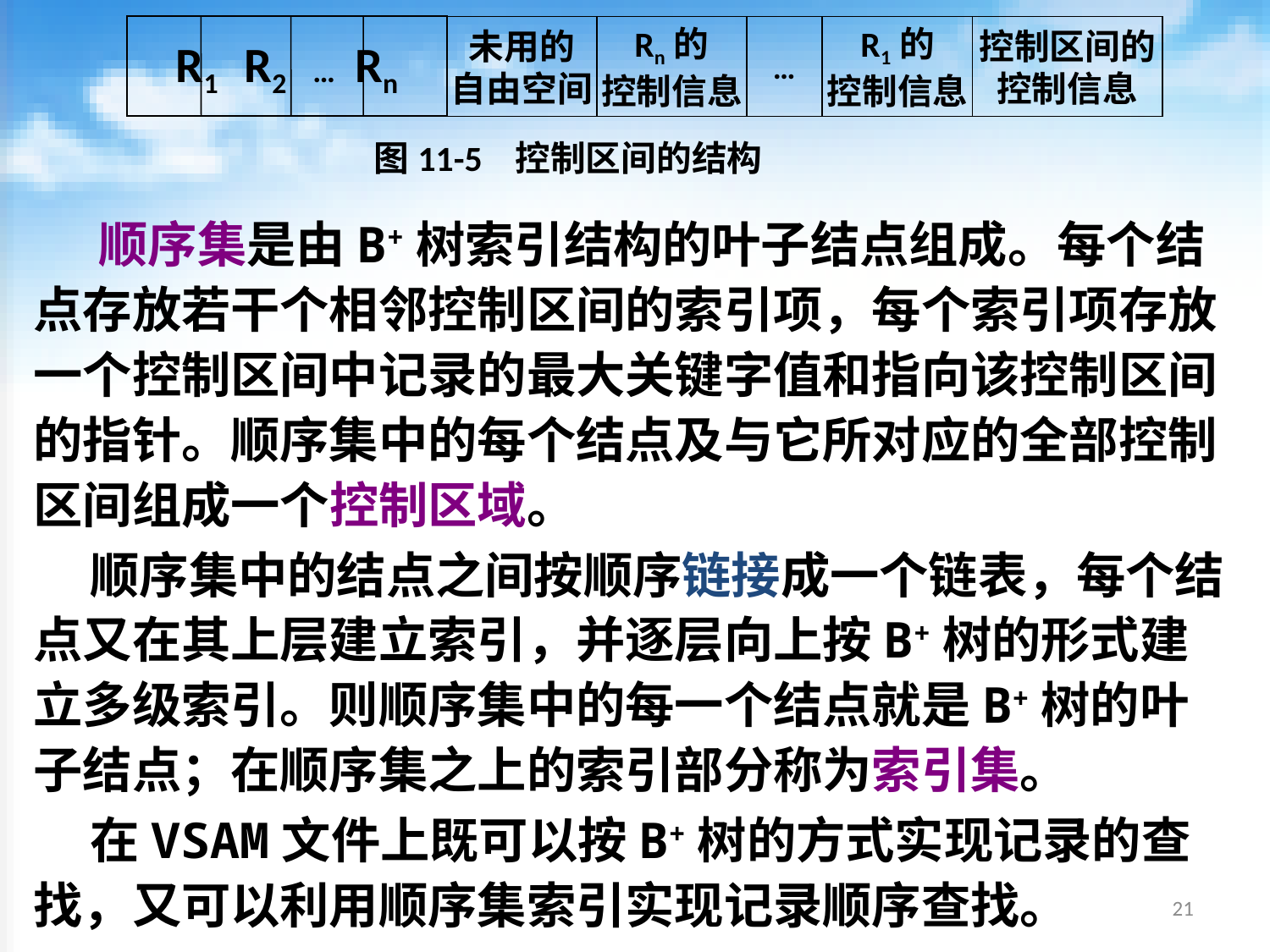

R1    R2    …   Rn

未用的
自由空间
Rn的
控制信息
…
R1的
控制信息
控制区间的
控制信息
图11-5   控制区间的结构
        顺序集是由B+树索引结构的叶子结点组成。每个结点存放若干个相邻控制区间的索引项，每个索引项存放一个控制区间中记录的最大关键字值和指向该控制区间的指针。顺序集中的每个结点及与它所对应的全部控制区间组成一个控制区域。
    顺序集中的结点之间按顺序链接成一个链表，每个结点又在其上层建立索引，并逐层向上按B+树的形式建立多级索引。则顺序集中的每一个结点就是B+树的叶子结点；在顺序集之上的索引部分称为索引集。
    在VSAM文件上既可以按B+树的方式实现记录的查找，又可以利用顺序集索引实现记录顺序查找。
21